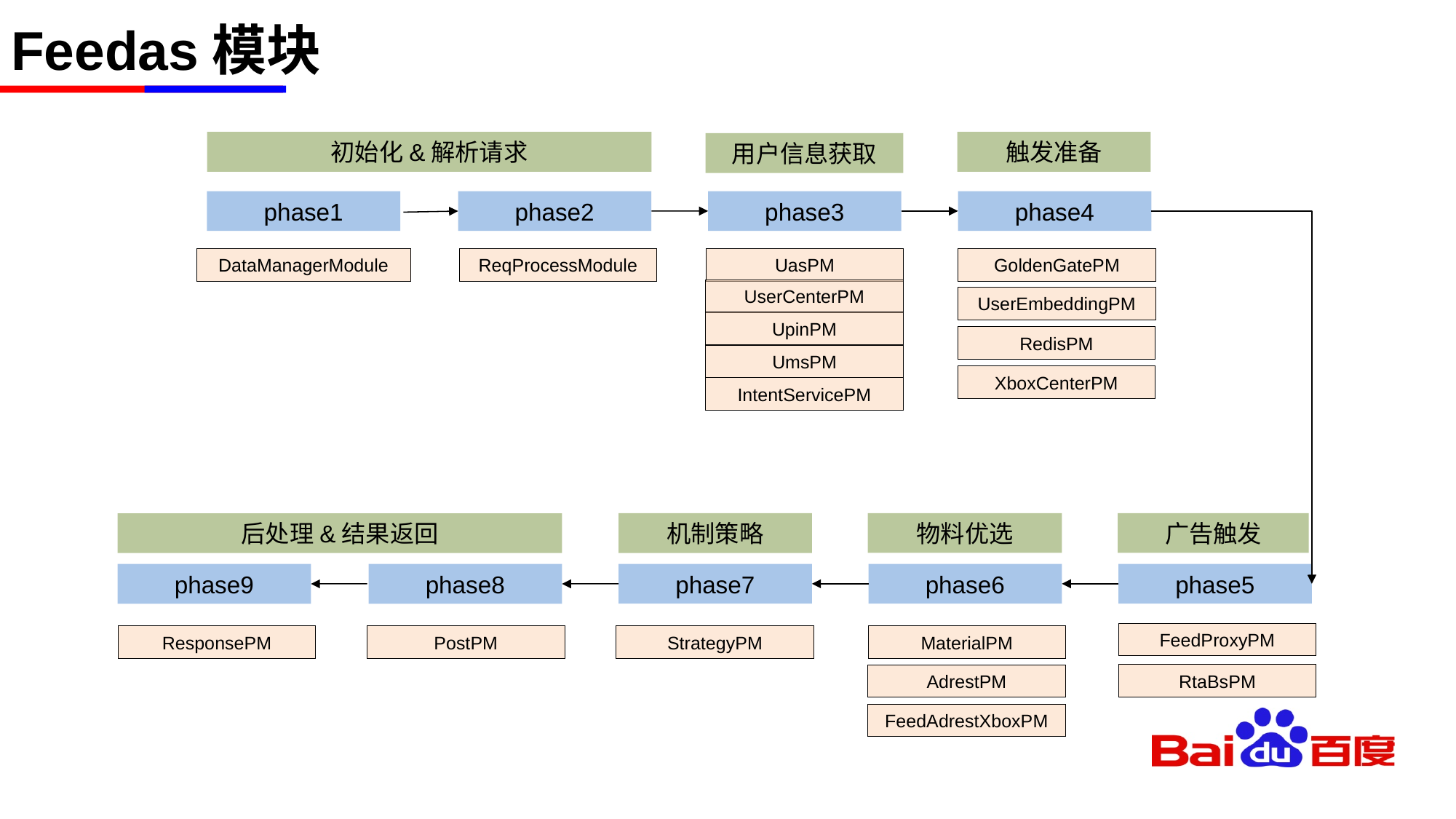

# Feedas模块
初始化&解析请求
触发准备
用户信息获取
phase3
phase4
phase1
phase2
DataManagerModule
ReqProcessModule
UasPM
GoldenGatePM
UserCenterPM
UserEmbeddingPM
UpinPM
RedisPM
UmsPM
XboxCenterPM
IntentServicePM
物料优选
广告触发
机制策略
后处理&结果返回
phase7
phase6
phase5
phase9
phase8
FeedProxyPM
ResponsePM
PostPM
StrategyPM
MaterialPM
RtaBsPM
AdrestPM
FeedAdrestXboxPM